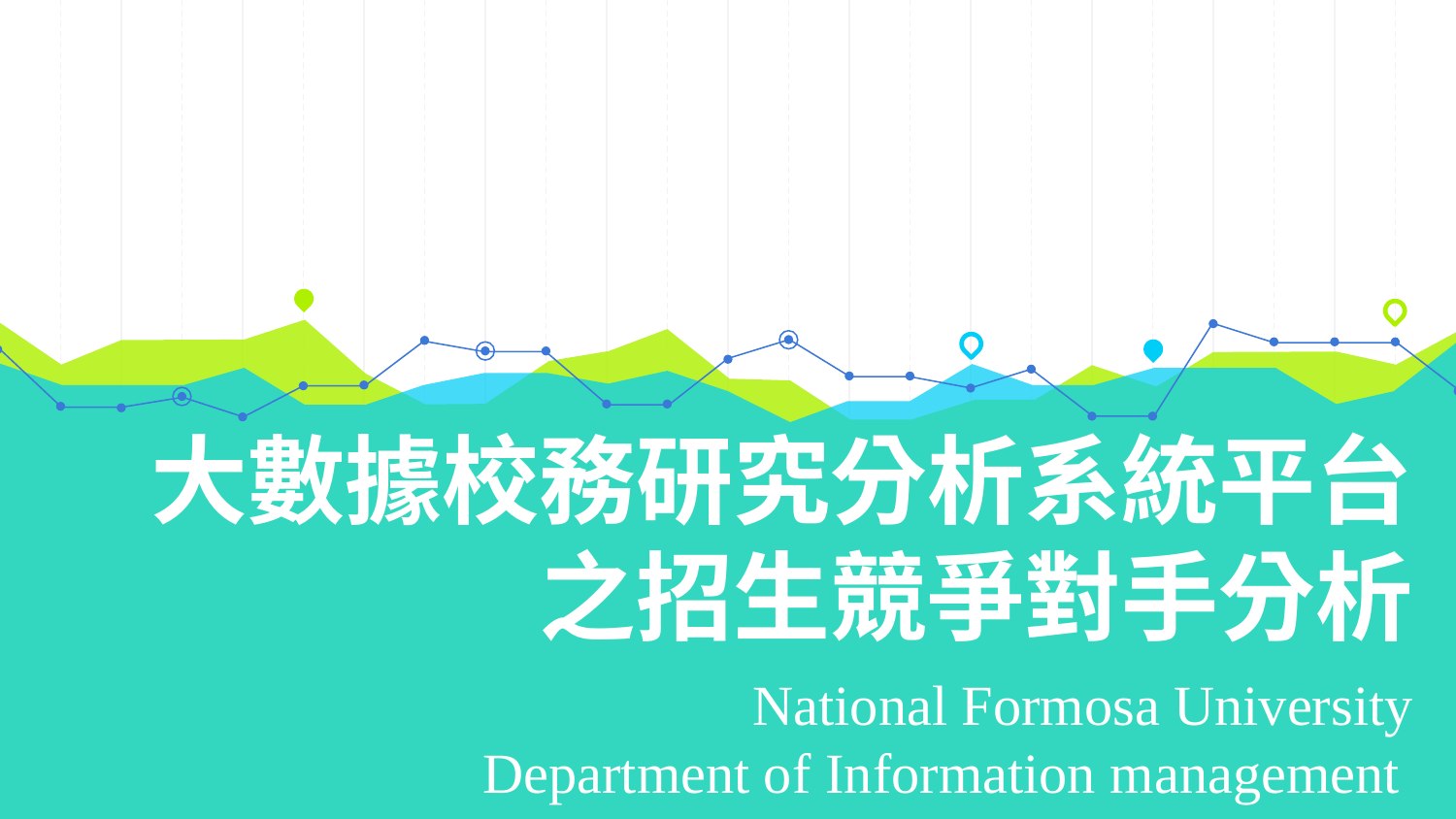

# 大數據校務研究分析系統平台之招生競爭對手分析
National Formosa University
Department of Information management